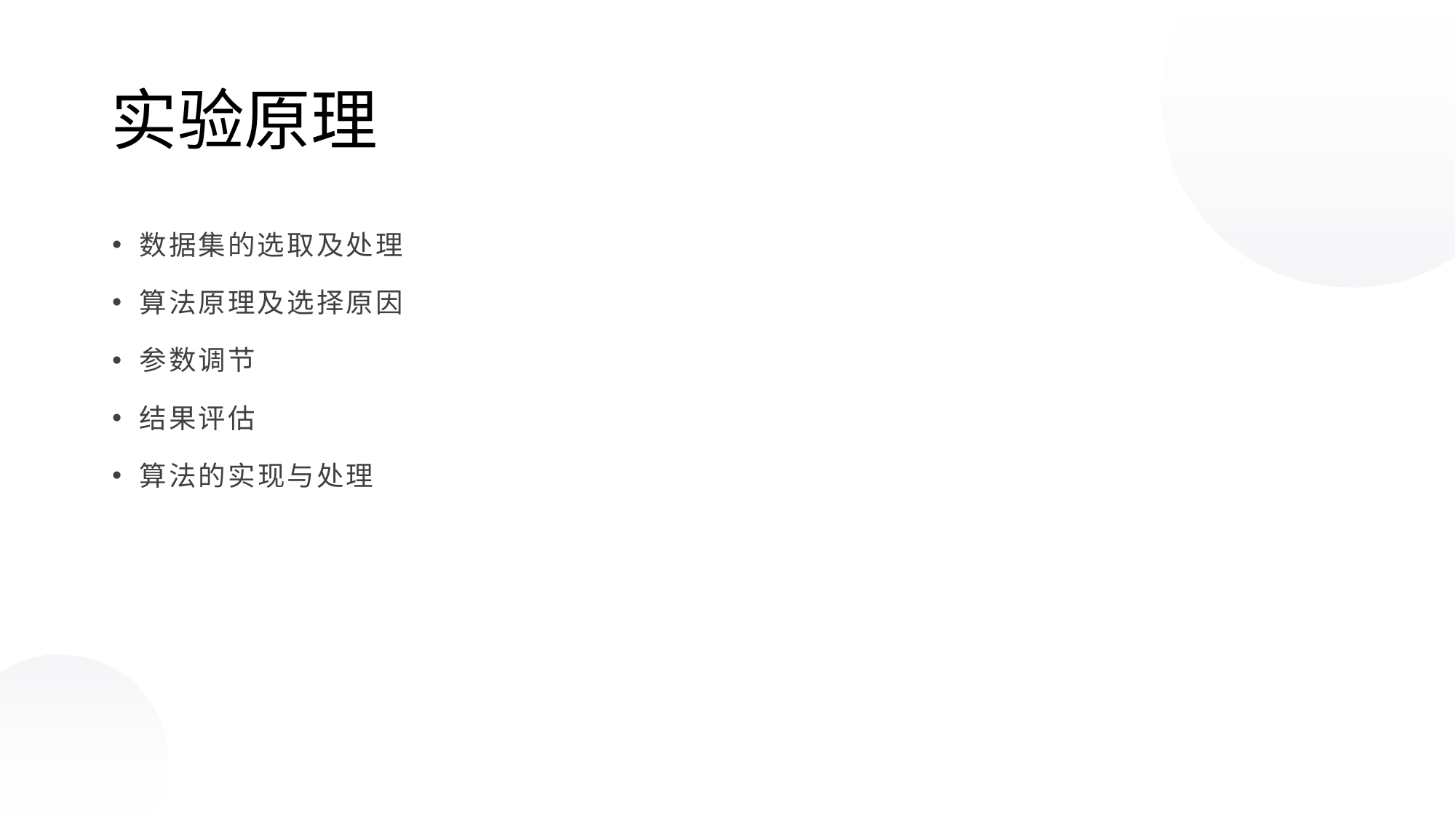

实验原理
数据集的选取及处理
算法原理及选择原因
参数调节
结果评估
算法的实现与处理